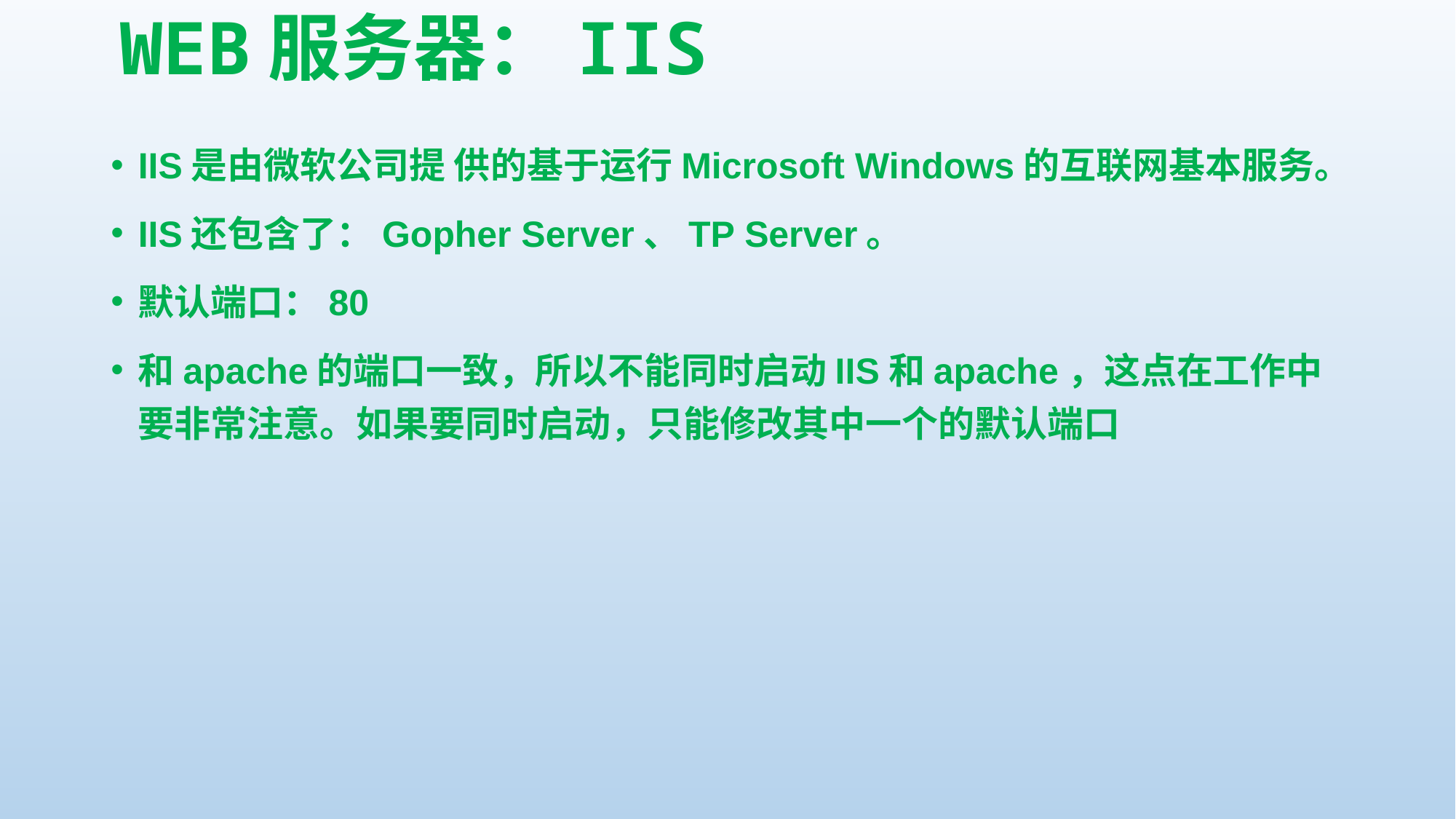

# WEB服务器：IIS
IIS是由微软公司提 供的基于运行Microsoft Windows的互联网基本服务。
IIS还包含了：Gopher Server、TP Server。
默认端口：80
和apache的端口一致，所以不能同时启动IIS和apache，这点在工作中要非常注意。如果要同时启动，只能修改其中一个的默认端口